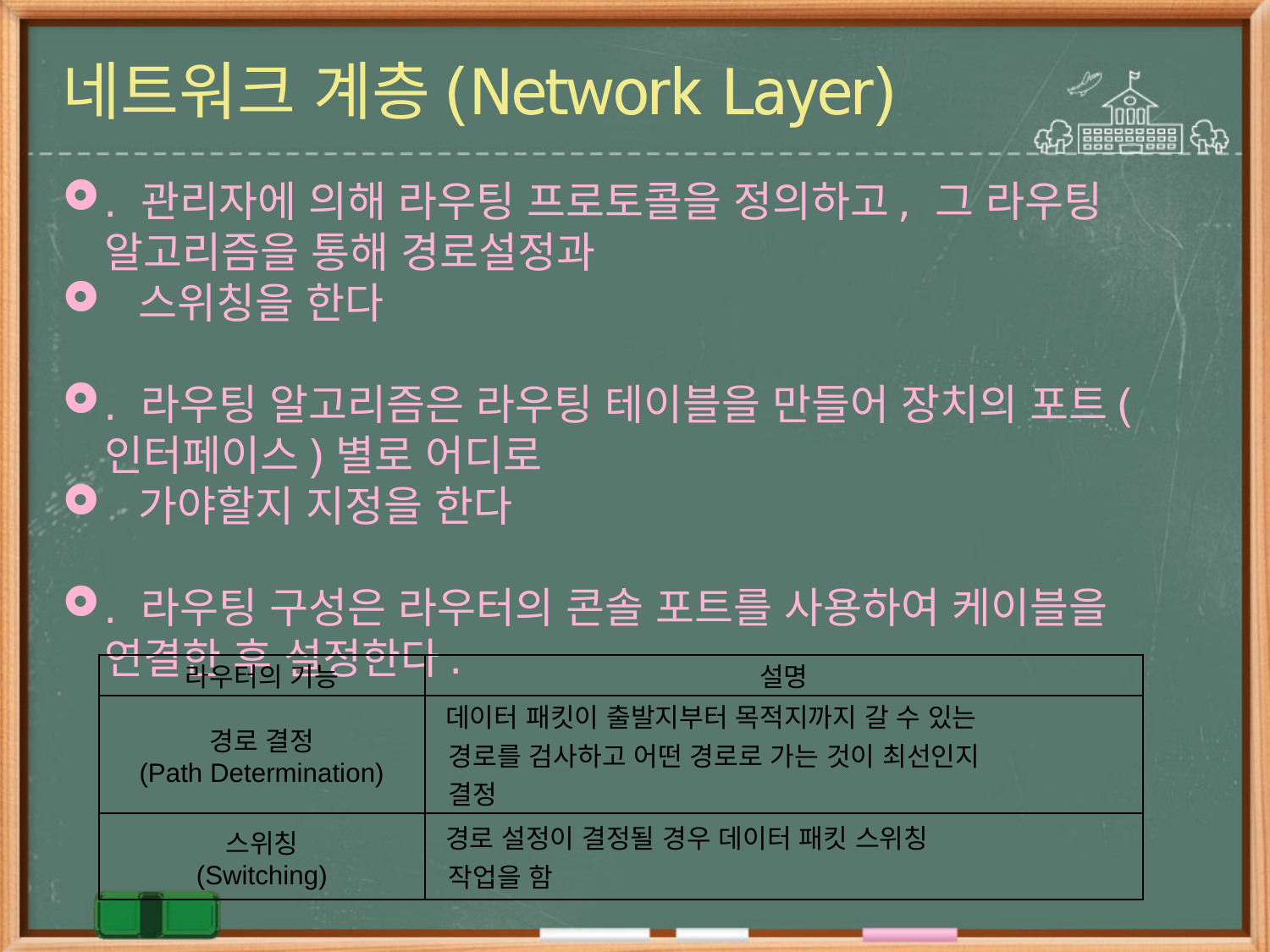

# 네트워크 계층(Network Layer)
. 관리자에 의해 라우팅 프로토콜을 정의하고, 그 라우팅 알고리즘을 통해 경로설정과
  스위칭을 한다

. 라우팅 알고리즘은 라우팅 테이블을 만들어 장치의 포트(인터페이스)별로 어디로
  가야할지 지정을 한다

. 라우팅 구성은 라우터의 콘솔 포트를 사용하여 케이블을 연결한 후 설정한다.

| 라우터의 기능 | 설명 |
| --- | --- |
| 경로 결정 (Path Determination) | 데이터 패킷이 출발지부터 목적지까지 갈 수 있는 경로를 검사하고 어떤 경로로 가는 것이 최선인지 결정 |
| 스위칭 (Switching) | 경로 설정이 결정될 경우 데이터 패킷 스위칭 작업을 함 |